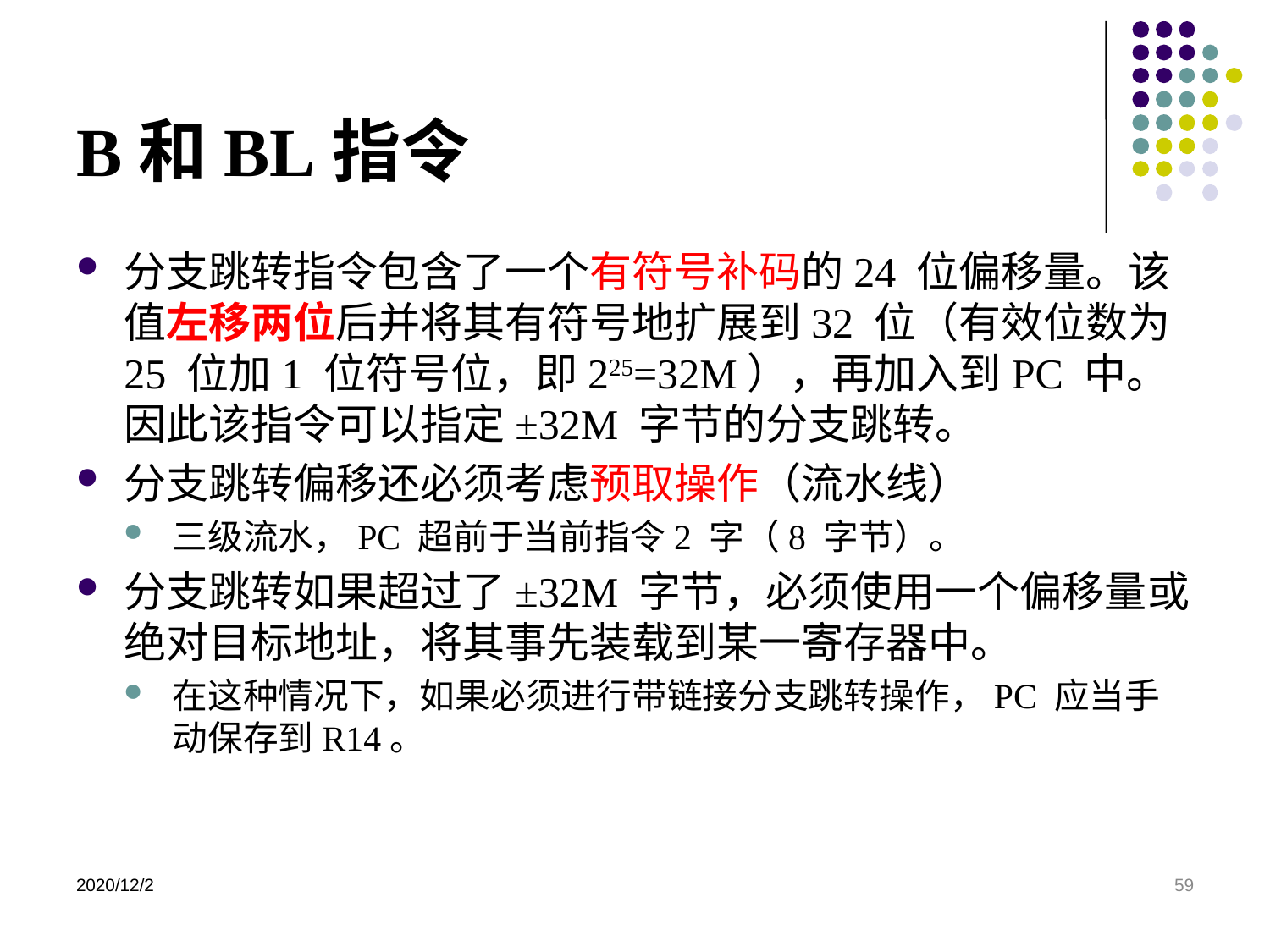

# B和BL指令
分支跳转指令包含了一个有符号补码的24 位偏移量。该值左移两位后并将其有符号地扩展到32 位（有效位数为25 位加1 位符号位，即225=32M），再加入到PC 中。因此该指令可以指定±32M 字节的分支跳转。
分支跳转偏移还必须考虑预取操作（流水线）
三级流水，PC 超前于当前指令2 字（8 字节）。
分支跳转如果超过了±32M 字节，必须使用一个偏移量或绝对目标地址，将其事先装载到某一寄存器中。
在这种情况下，如果必须进行带链接分支跳转操作，PC 应当手动保存到R14。
2020/12/2
59